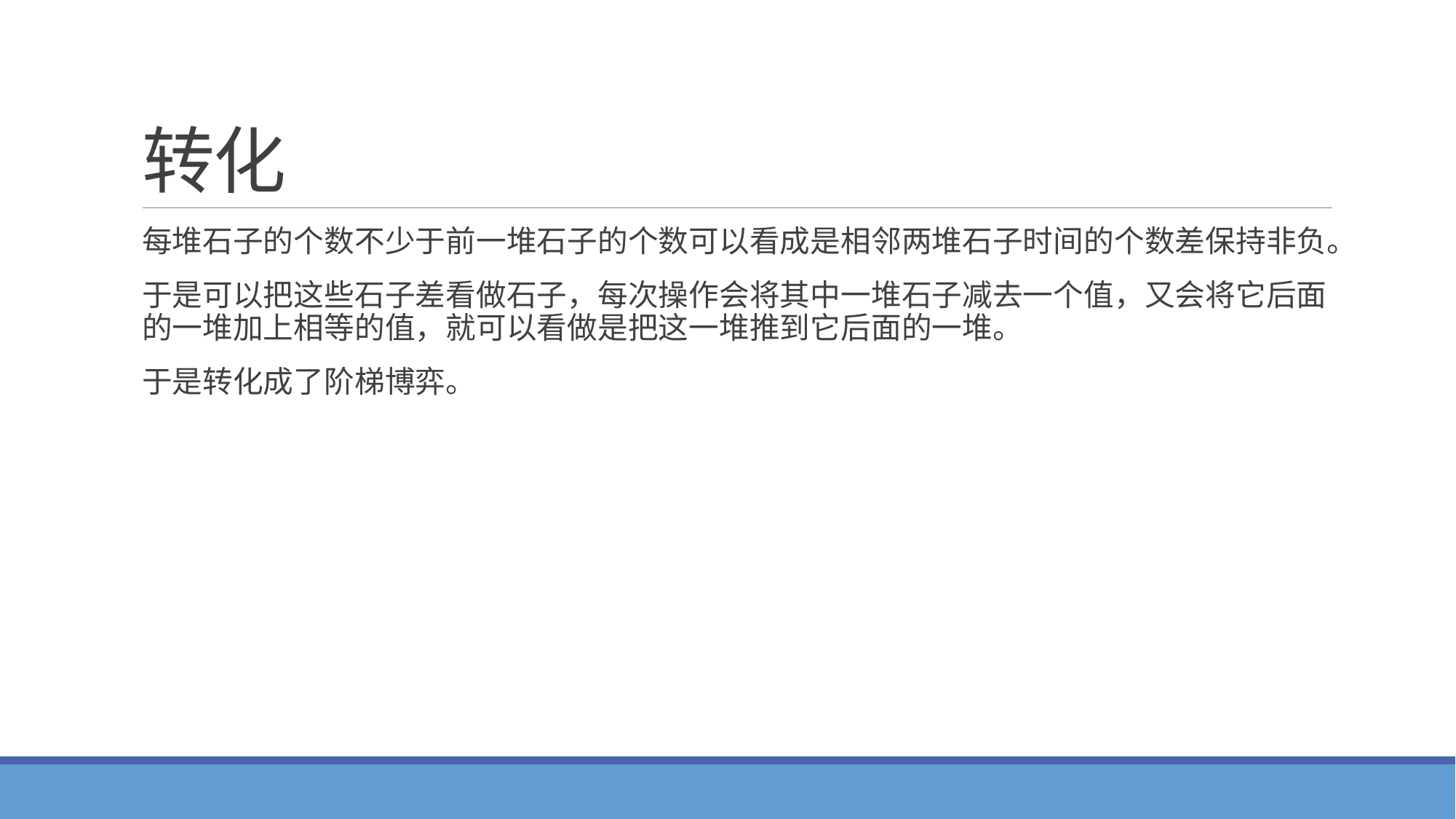

# 转化
每堆石子的个数不少于前一堆石子的个数可以看成是相邻两堆石子时间的个数差保持非负。
于是可以把这些石子差看做石子，每次操作会将其中一堆石子减去一个值，又会将它后面的一堆加上相等的值，就可以看做是把这一堆推到它后面的一堆。
于是转化成了阶梯博弈。